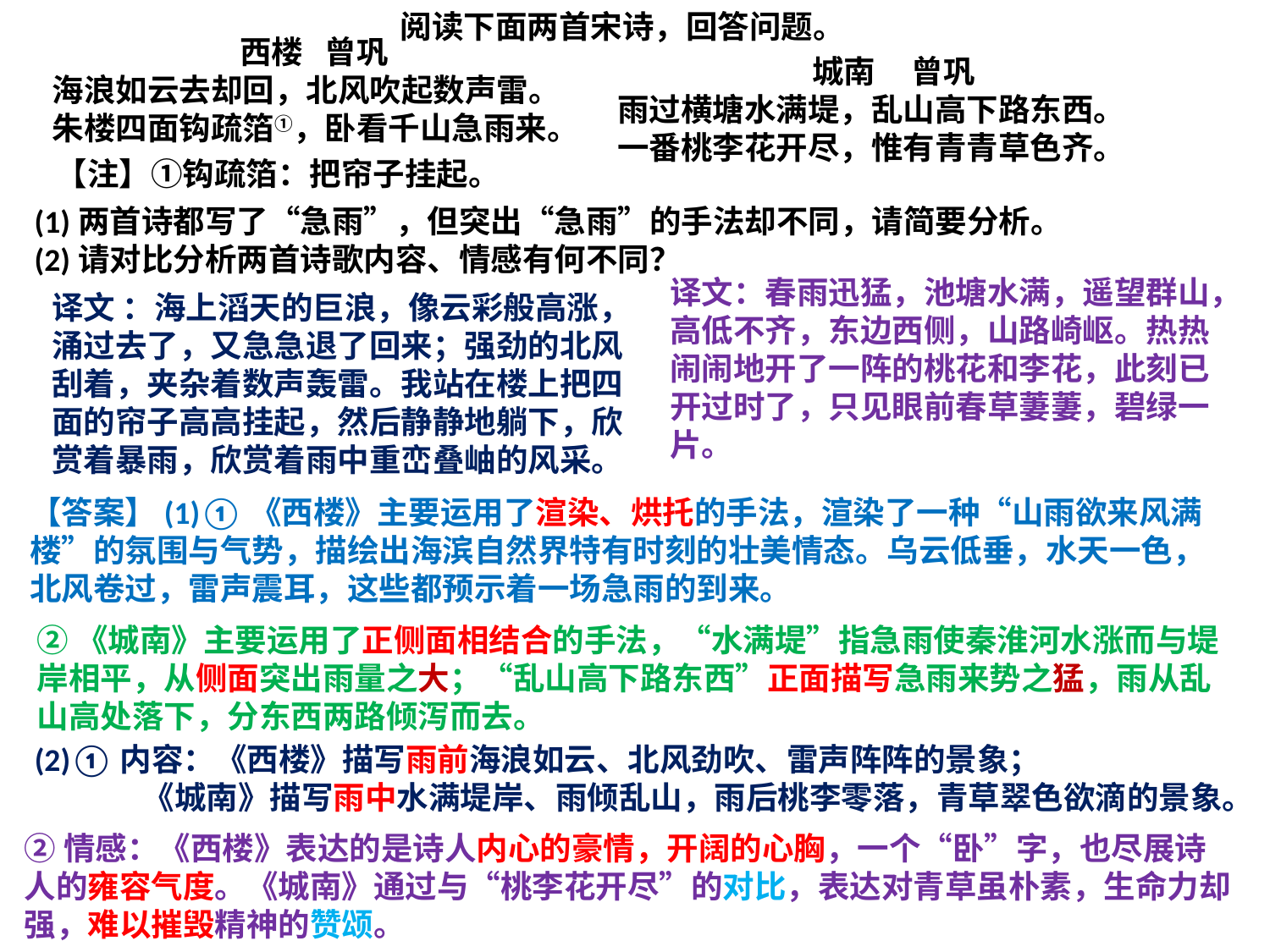

阅读下面两首宋诗，回答问题。
                         西楼   曾巩
海浪如云去却回，北风吹起数声雷。
朱楼四面钩疏箔①，卧看千山急雨来。
                          城南     曾巩
雨过横塘水满堤，乱山高下路东西。
一番桃李花开尽，惟有青青草色齐。
【注】①钩疏箔：把帘子挂起。
(1)两首诗都写了“急雨”，但突出“急雨”的手法却不同，请简要分析。
(2)请对比分析两首诗歌内容、情感有何不同？
译文：春雨迅猛，池塘水满，遥望群山，高低不齐，东边西侧，山路崎岖。热热闹闹地开了一阵的桃花和李花，此刻已开过时了，只见眼前春草萋萋，碧绿一片。
译文 ：海上滔天的巨浪，像云彩般高涨，涌过去了，又急急退了回来；强劲的北风刮着，夹杂着数声轰雷。我站在楼上把四面的帘子高高挂起，然后静静地躺下，欣赏着暴雨，欣赏着雨中重峦叠岫的风采。
【答案】(1)①《西楼》主要运用了渲染、烘托的手法，渲染了一种“山雨欲来风满楼”的氛围与气势，描绘出海滨自然界特有时刻的壮美情态。乌云低垂，水天一色，北风卷过，雷声震耳，这些都预示着一场急雨的到来。
②《城南》主要运用了正侧面相结合的手法，“水满堤”指急雨使秦淮河水涨而与堤岸相平，从侧面突出雨量之大；“乱山高下路东西”正面描写急雨来势之猛，雨从乱山高处落下，分东西两路倾泻而去。
(2)①内容：《西楼》描写雨前海浪如云、北风劲吹、雷声阵阵的景象；
              《城南》描写雨中水满堤岸、雨倾乱山，雨后桃李零落，青草翠色欲滴的景象。
②情感：《西楼》表达的是诗人内心的豪情，开阔的心胸，一个“卧”字，也尽展诗人的雍容气度。《城南》通过与“桃李花开尽”的对比，表达对青草虽朴素，生命力却强，难以摧毁精神的赞颂。